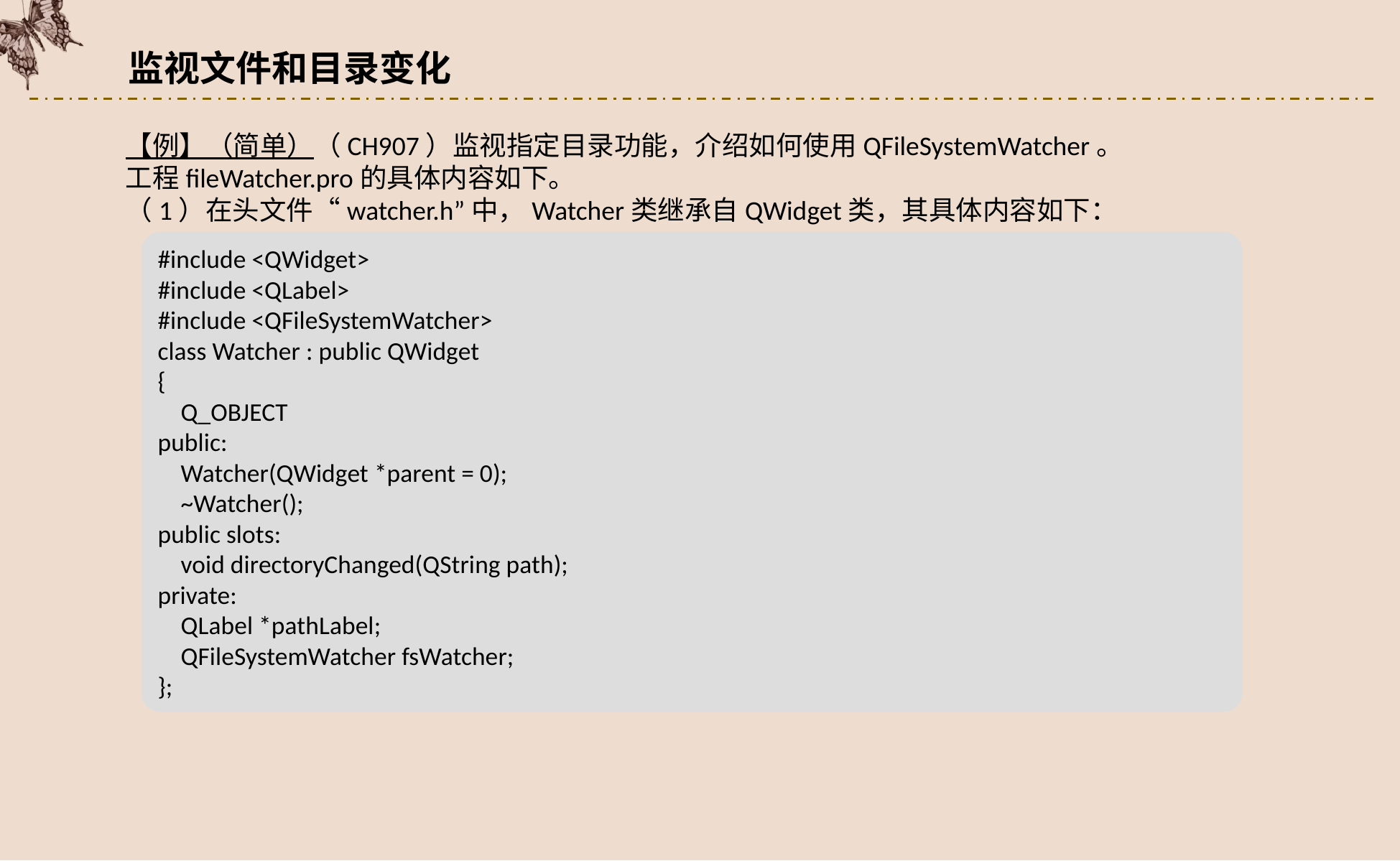

监视文件和目录变化
【例】（简单）（CH907）监视指定目录功能，介绍如何使用QFileSystemWatcher。
工程fileWatcher.pro的具体内容如下。
（1）在头文件“watcher.h”中，Watcher类继承自QWidget类，其具体内容如下：
#include <QWidget>
#include <QLabel>
#include <QFileSystemWatcher>
class Watcher : public QWidget
{
    Q_OBJECT
public:
    Watcher(QWidget *parent = 0);
    ~Watcher();
public slots:
    void directoryChanged(QString path);
private:
    QLabel *pathLabel;
    QFileSystemWatcher fsWatcher;
};